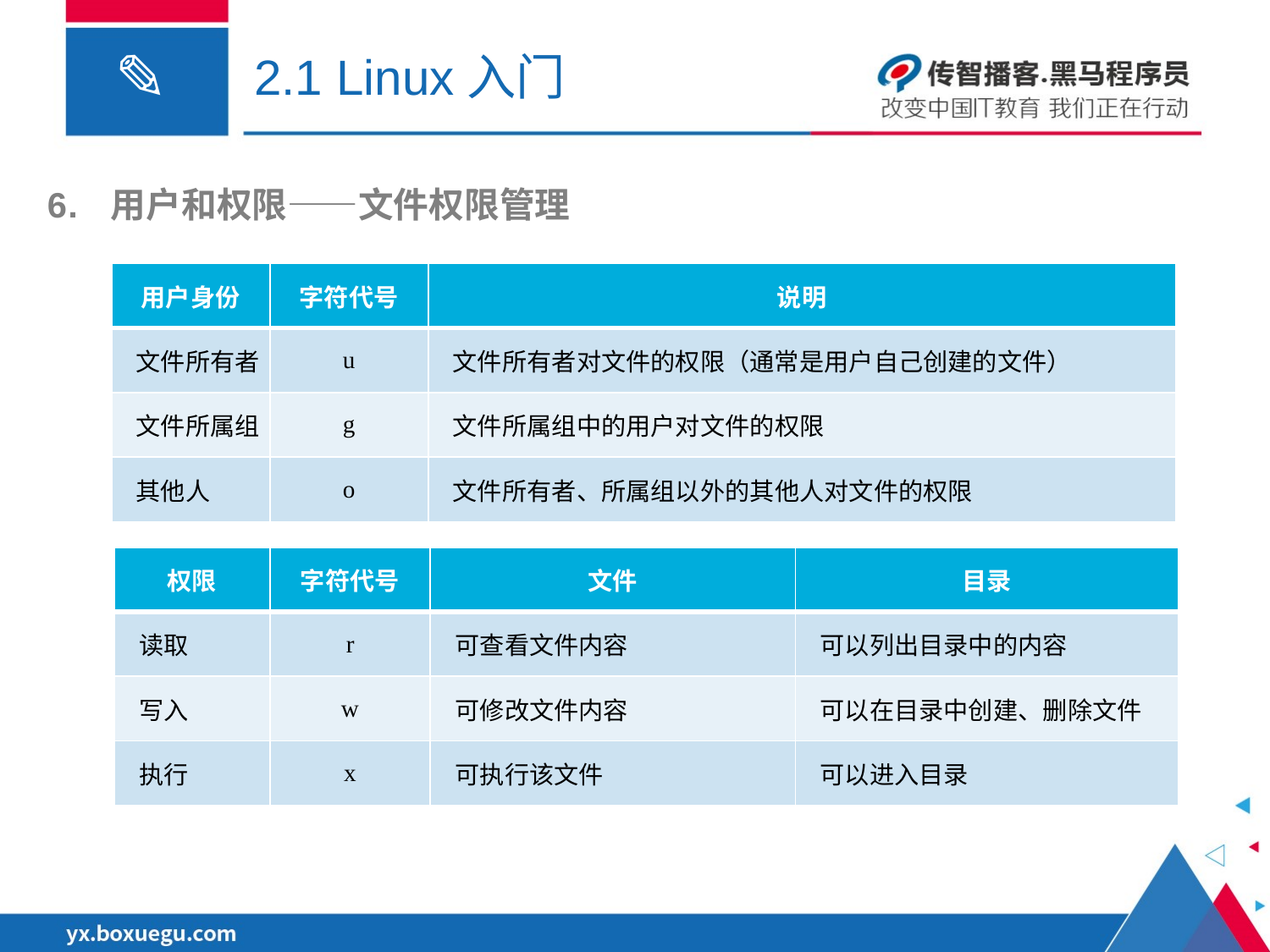

# 2.1 Linux入门
用户和权限——文件权限管理
| 用户身份 | 字符代号 | 说明 |
| --- | --- | --- |
| 文件所有者 | u | 文件所有者对文件的权限（通常是用户自己创建的文件） |
| 文件所属组 | g | 文件所属组中的用户对文件的权限 |
| 其他人 | o | 文件所有者、所属组以外的其他人对文件的权限 |
| 权限 | 字符代号 | 文件 | 目录 |
| --- | --- | --- | --- |
| 读取 | r | 可查看文件内容 | 可以列出目录中的内容 |
| 写入 | w | 可修改文件内容 | 可以在目录中创建、删除文件 |
| 执行 | x | 可执行该文件 | 可以进入目录 |